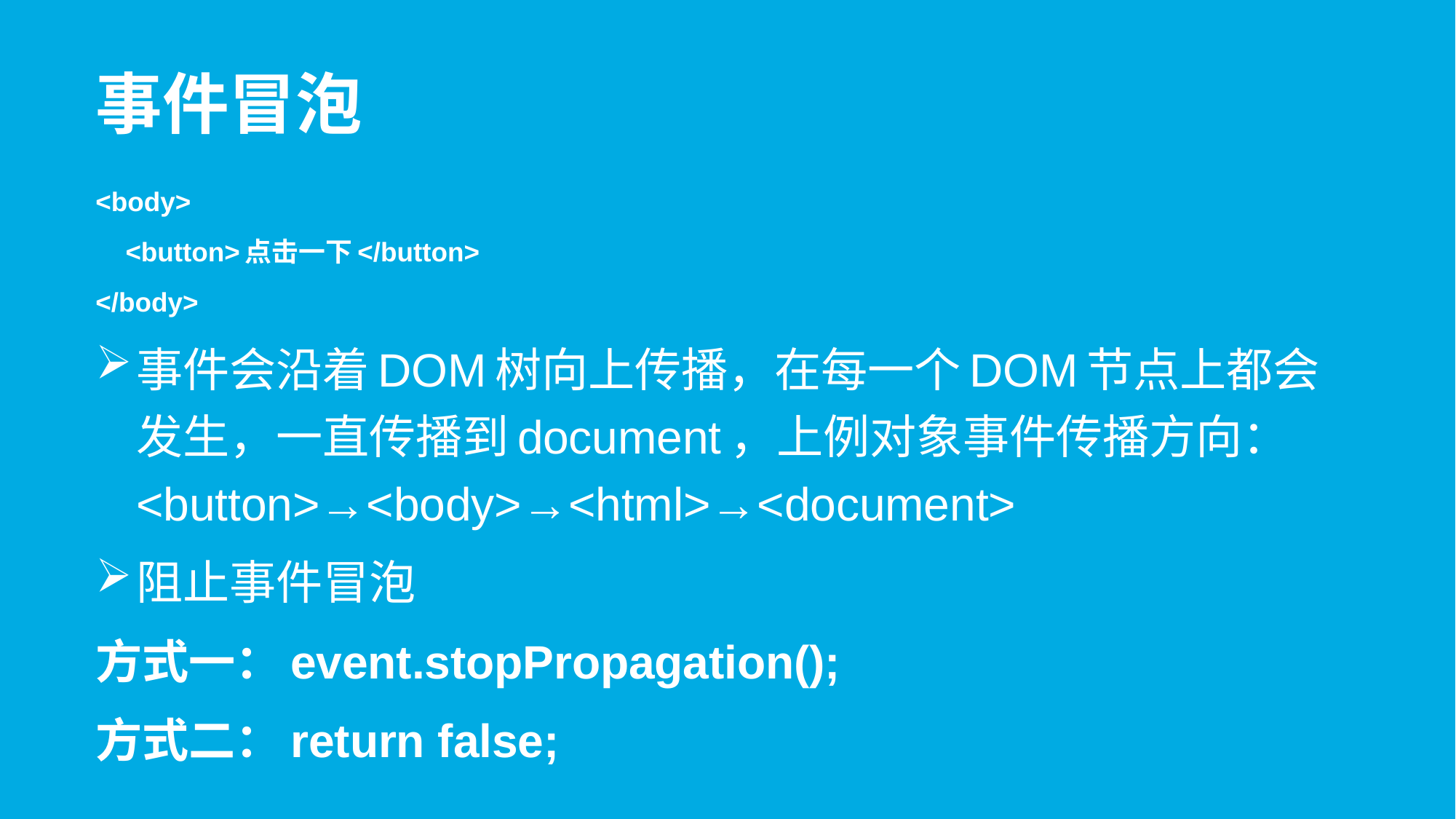

# 事件冒泡
<body>
    <button>点击一下</button>
</body>
事件会沿着DOM树向上传播，在每一个DOM节点上都会发生，一直传播到document，上例对象事件传播方向：<button>→<body>→<html>→<document>
阻止事件冒泡
方式一：event.stopPropagation();
方式二：return false;